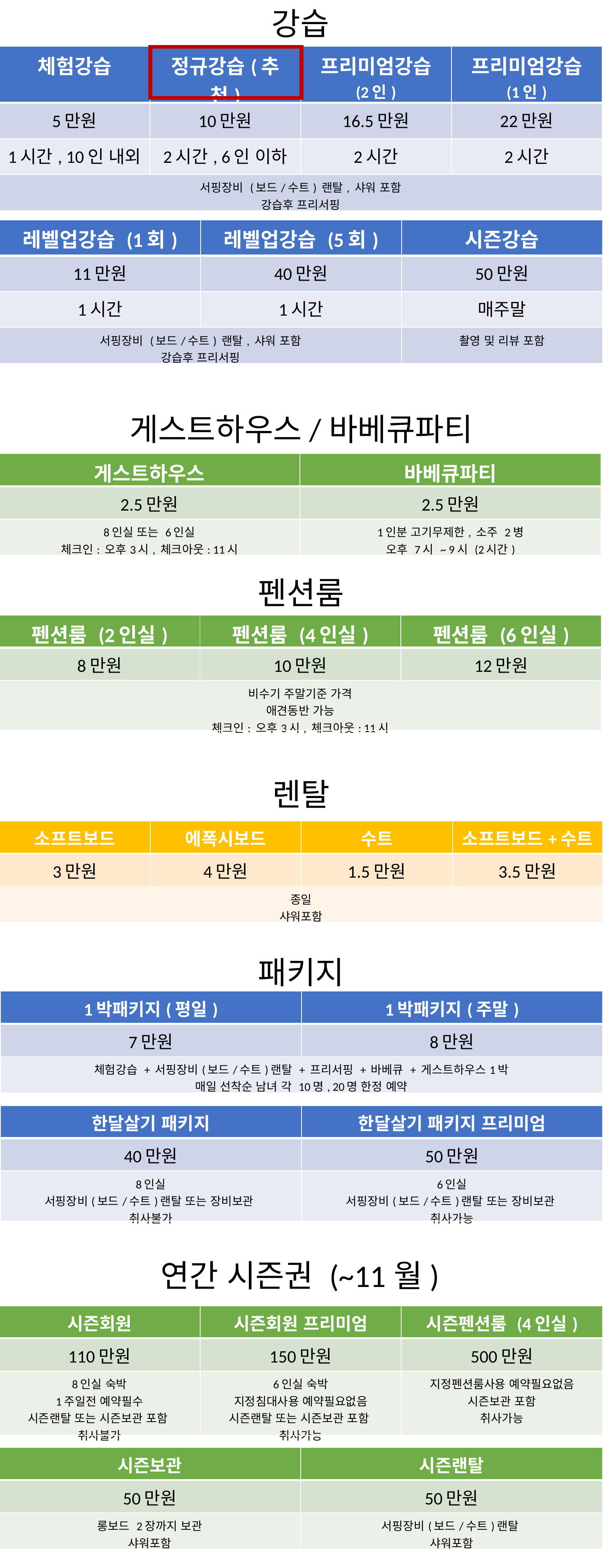

강습
| 체험강습 | 정규강습(추천) | 프리미엄강습 (2인) | 프리미엄강습 (1인) |
| --- | --- | --- | --- |
| 5만원 | 10만원 | 16.5만원 | 22만원 |
| 1시간, 10인 내외 | 2시간, 6인 이하 | 2시간 | 2시간 |
| 서핑장비 (보드/수트) 랜탈, 샤워 포함 강습후 프리서핑 |  |  |  |

| 레벨업강습 (1회) | 레벨업강습 (5회) | 시즌강습 |
| --- | --- | --- |
| 11만원 | 40만원 | 50만원 |
| 1시간 | 1시간 | 매주말 |
| 서핑장비 (보드/수트) 랜탈, 샤워 포함 강습후 프리서핑 |  | 촬영 및 리뷰 포함 |
게스트하우스/바베큐파티
| 게스트하우스 | 바베큐파티 |
| --- | --- |
| 2.5만원 | 2.5만원 |
| 8인실 또는 6인실 체크인: 오후3시, 체크아웃: 11시 | 1인분 고기무제한, 소주 2병 오후 7시 ~ 9시 (2시간) |
펜션룸
| 펜션룸 (2인실) | 펜션룸 (4인실) | 펜션룸 (6인실) |
| --- | --- | --- |
| 8만원 | 10만원 | 12만원 |
| 비수기 주말기준 가격 애견동반 가능 체크인: 오후3시, 체크아웃: 11시 |  | 1인 오후 7시 ~ 9시 (2시간) |
렌탈
| 소프트보드 | 에폭시보드 | 수트 | 소프트보드+수트 |
| --- | --- | --- | --- |
| 3만원 | 4만원 | 1.5만원 | 3.5만원 |
| 종일 샤워포함 |  |  |  |
패키지
| 1박패키지(평일) | 1박패키지(주말) |
| --- | --- |
| 7만원 | 8만원 |
| 체험강습 + 서핑장비(보드/수트)랜탈 + 프리서핑 + 바베큐 + 게스트하우스1박 매일 선착순 남녀 각 10명, 20명 한정 예약 |  |
| 한달살기 패키지 | 한달살기 패키지 프리미엄 |
| --- | --- |
| 40만원 | 50만원 |
| 8인실 서핑장비(보드/수트)랜탈 또는 장비보관 취사불가 | 6인실 서핑장비(보드/수트)랜탈 또는 장비보관 취사가능 |
연간 시즌권 (~11월)
| 시즌회원 | 시즌회원 프리미엄 | 시즌펜션룸 (4인실) |
| --- | --- | --- |
| 110만원 | 150만원 | 500만원 |
| 8인실 숙박 1주일전 예약필수 시즌랜탈 또는 시즌보관 포함 취사불가 | 6인실 숙박 지정침대사용 예약필요없음 시즌랜탈 또는 시즌보관 포함 취사가능 | 지정펜션룸사용 예약필요없음 시즌보관 포함 취사가능 |
| 시즌보관 | 시즌랜탈 |
| --- | --- |
| 50만원 | 50만원 |
| 롱보드 2장까지 보관 샤워포함 | 서핑장비(보드/수트)랜탈 샤워포함 |